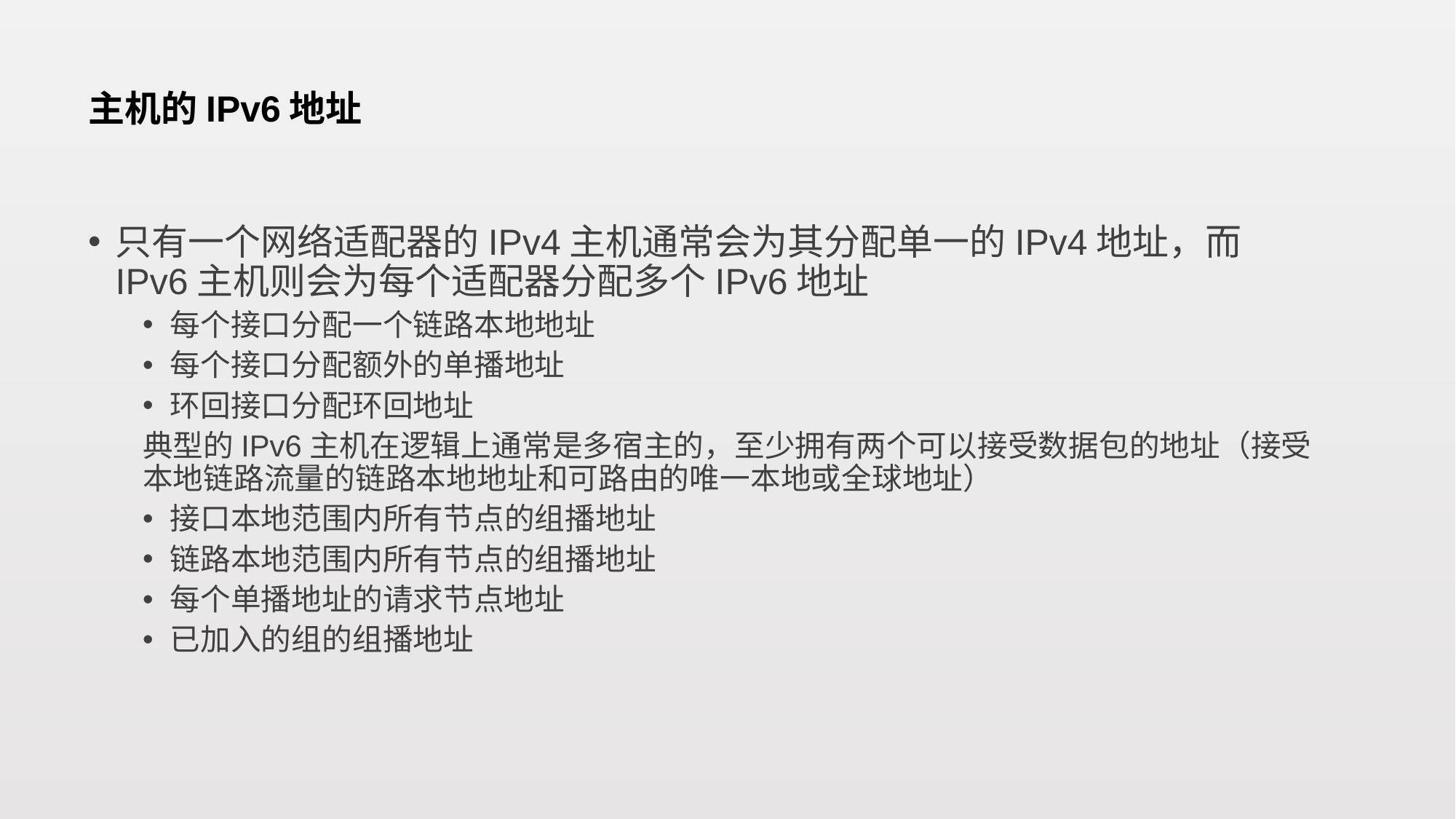

# 主机的IPv6地址
只有一个网络适配器的IPv4主机通常会为其分配单一的IPv4地址，而IPv6主机则会为每个适配器分配多个IPv6地址
每个接口分配一个链路本地地址
每个接口分配额外的单播地址
环回接口分配环回地址
典型的IPv6主机在逻辑上通常是多宿主的，至少拥有两个可以接受数据包的地址（接受本地链路流量的链路本地地址和可路由的唯一本地或全球地址）
接口本地范围内所有节点的组播地址
链路本地范围内所有节点的组播地址
每个单播地址的请求节点地址
已加入的组的组播地址